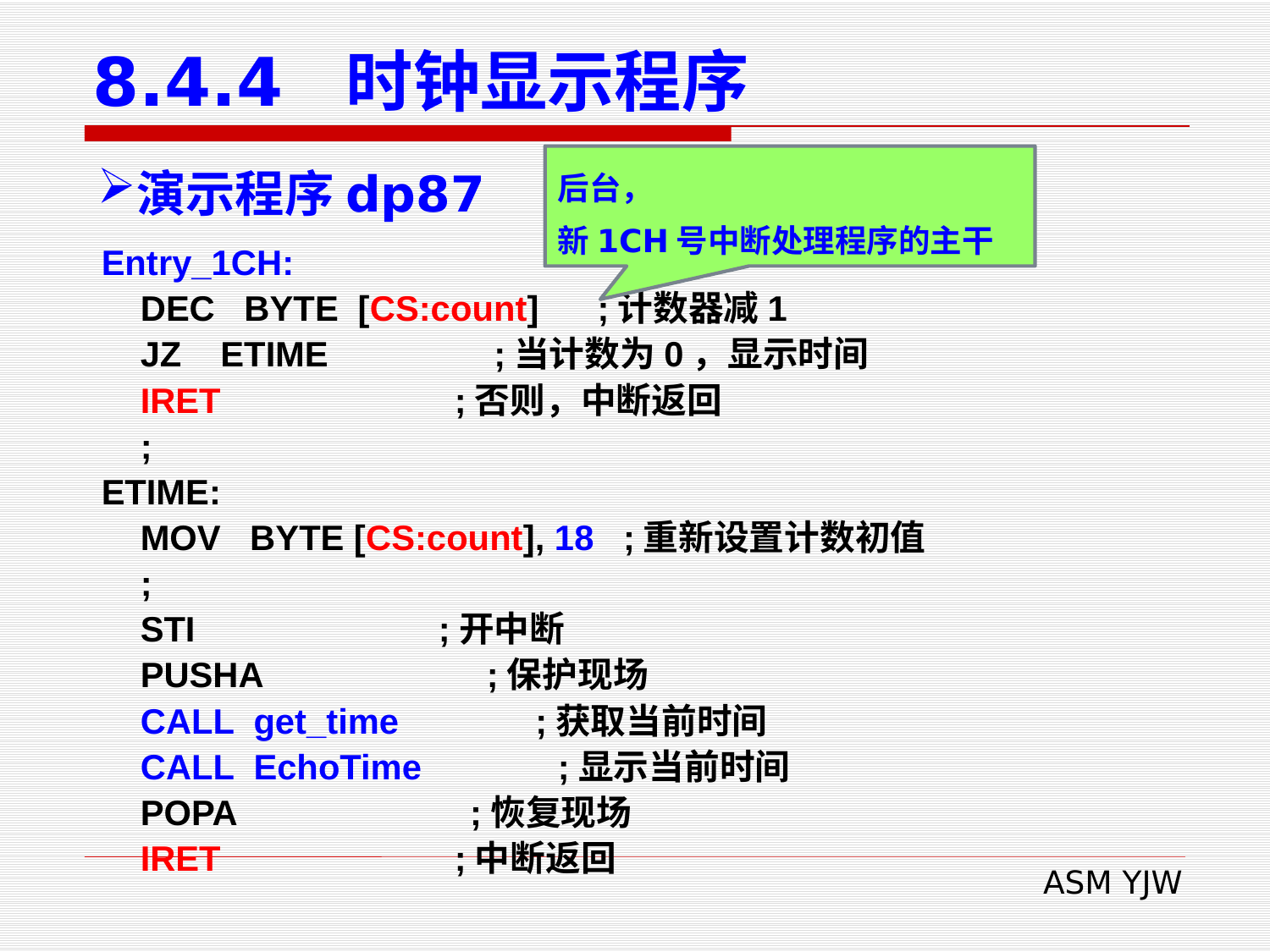

# 8.4.4  时钟显示程序
后台，
新1CH号中断处理程序的主干
演示程序dp87
Entry_1CH:
    DEC   BYTE  [CS:count]      ;计数器减1
    JZ    ETIME                 ;当计数为0，显示时间
    IRET                        ;否则，中断返回
    ;
ETIME:
    MOV   BYTE [CS:count], 18   ;重新设置计数初值
    ;
    STI                         ;开中断
    PUSHA                       ;保护现场
    CALL  get_time              ;获取当前时间
    CALL  EchoTime              ;显示当前时间
    POPA                        ;恢复现场
    IRET                        ;中断返回